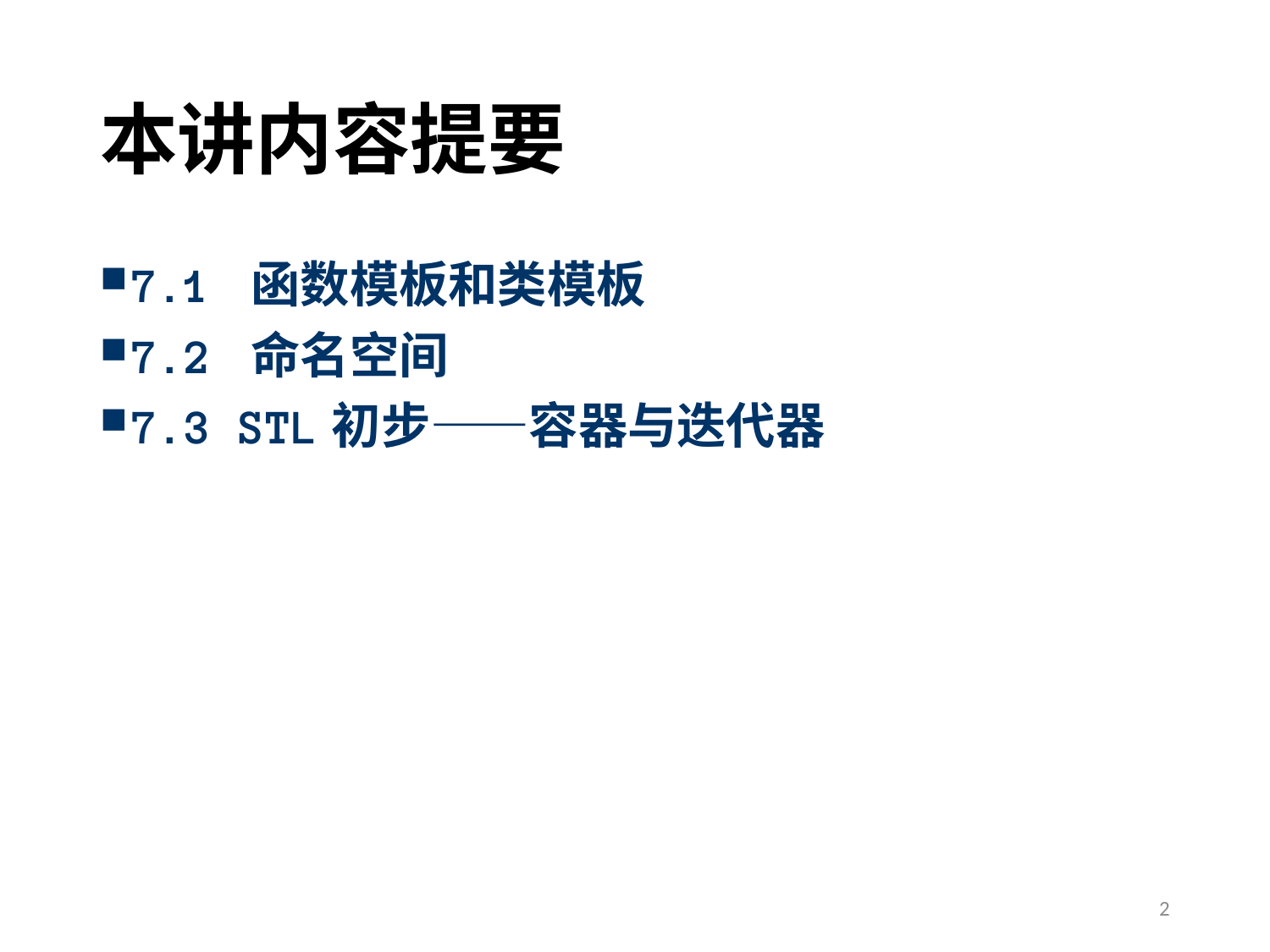

# 本讲内容提要
7.1 函数模板和类模板
7.2 命名空间
7.3 STL初步——容器与迭代器

2